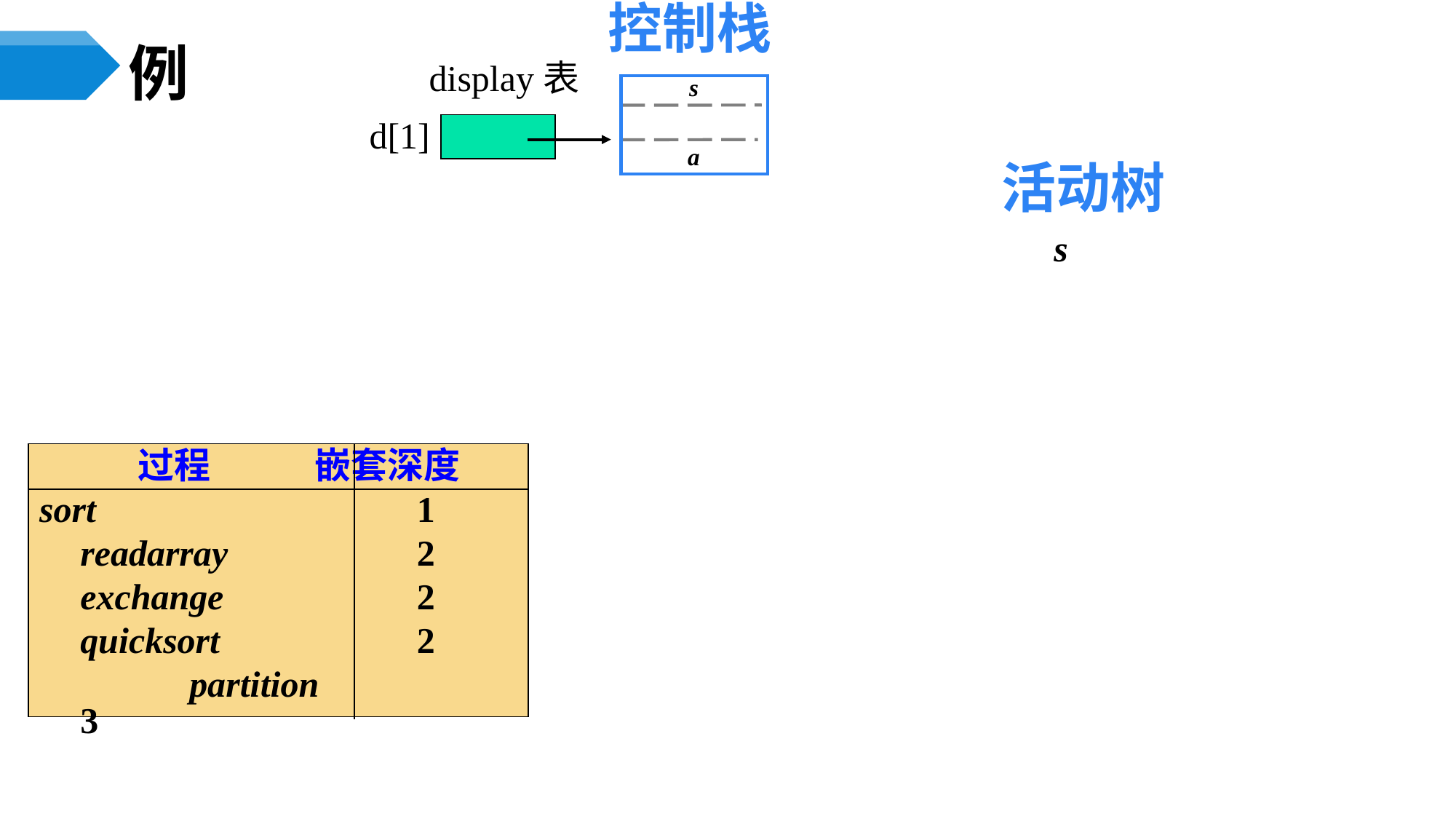

控制栈
# 例
display表
s

a
d[1]

活动树
s
	      过程	  嵌套深度
sort		             1
	readarray	             2
	exchange	             2
	quicksort	             2
		partition	             3